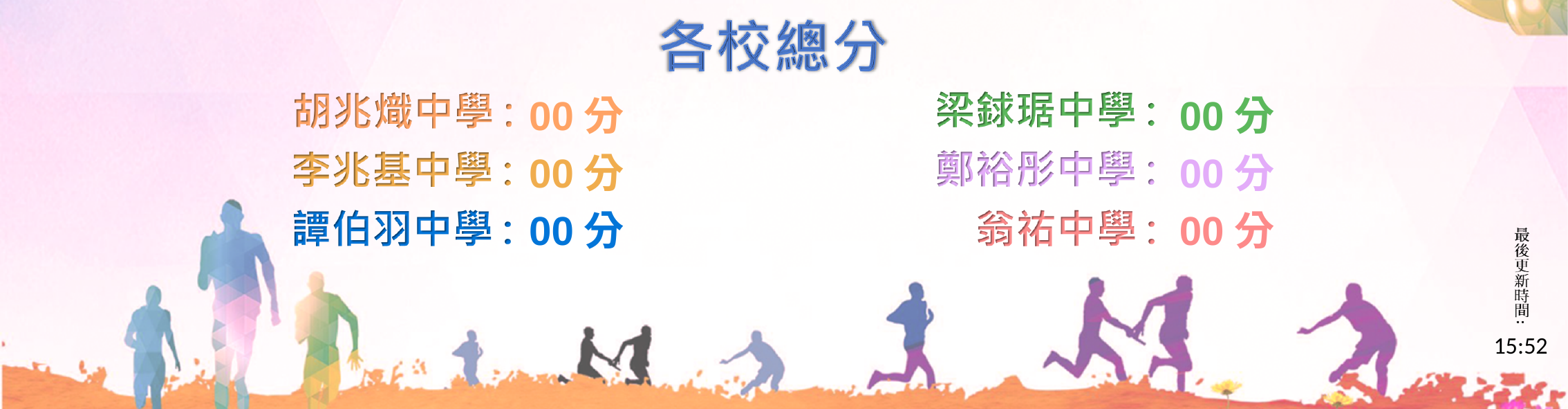

00分
00分
00分
00分
00分
00分
15:52